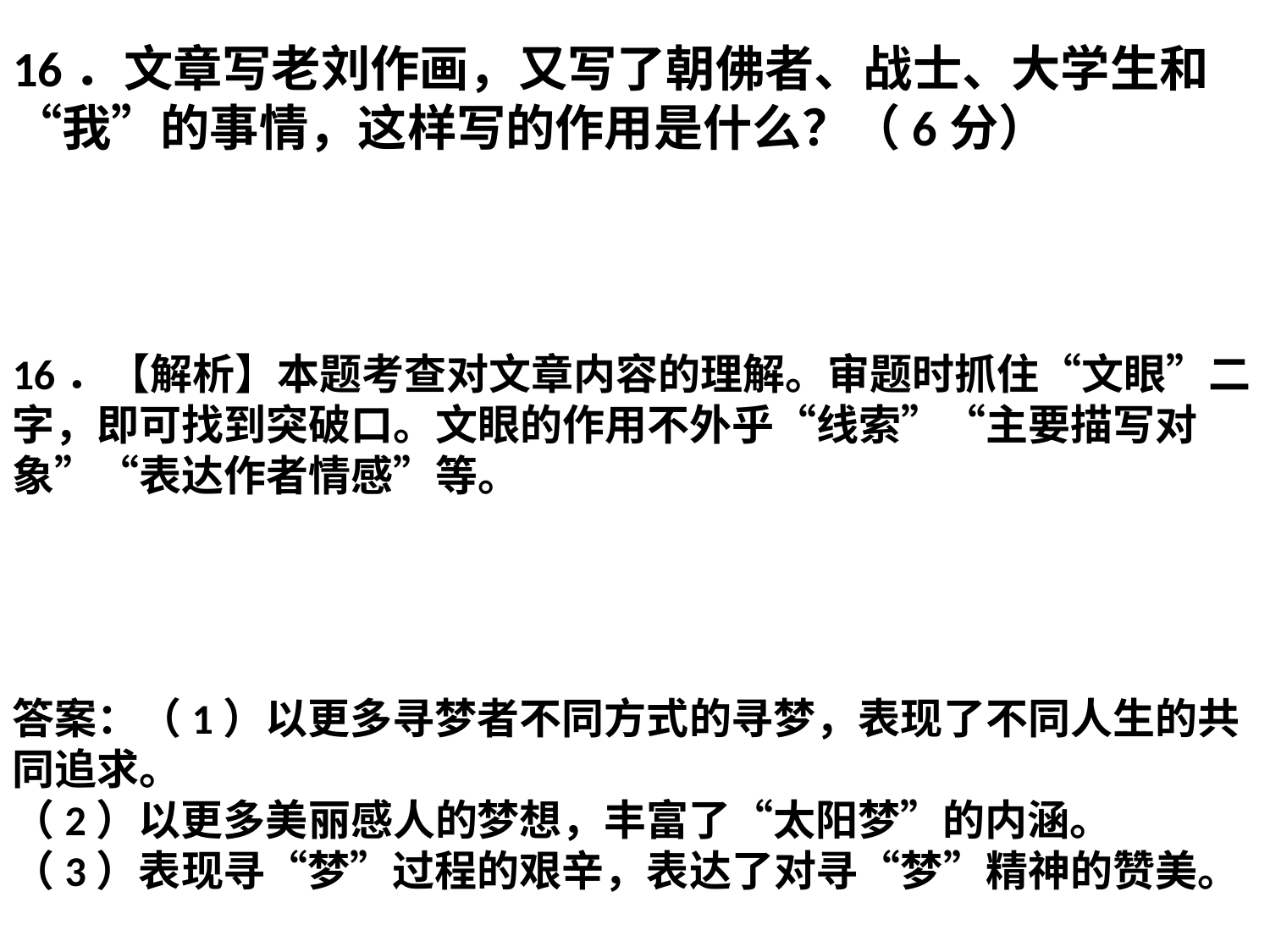

16．文章写老刘作画，又写了朝佛者、战士、大学生和“我”的事情，这样写的作用是什么？（6分）

16．【解析】本题考查对文章内容的理解。审题时抓住“文眼”二字，即可找到突破口。文眼的作用不外乎“线索”“主要描写对象”“表达作者情感”等。
答案：（1）以更多寻梦者不同方式的寻梦，表现了不同人生的共同追求。
（2）以更多美丽感人的梦想，丰富了“太阳梦”的内涵。
（3）表现寻“梦”过程的艰辛，表达了对寻“梦”精神的赞美。